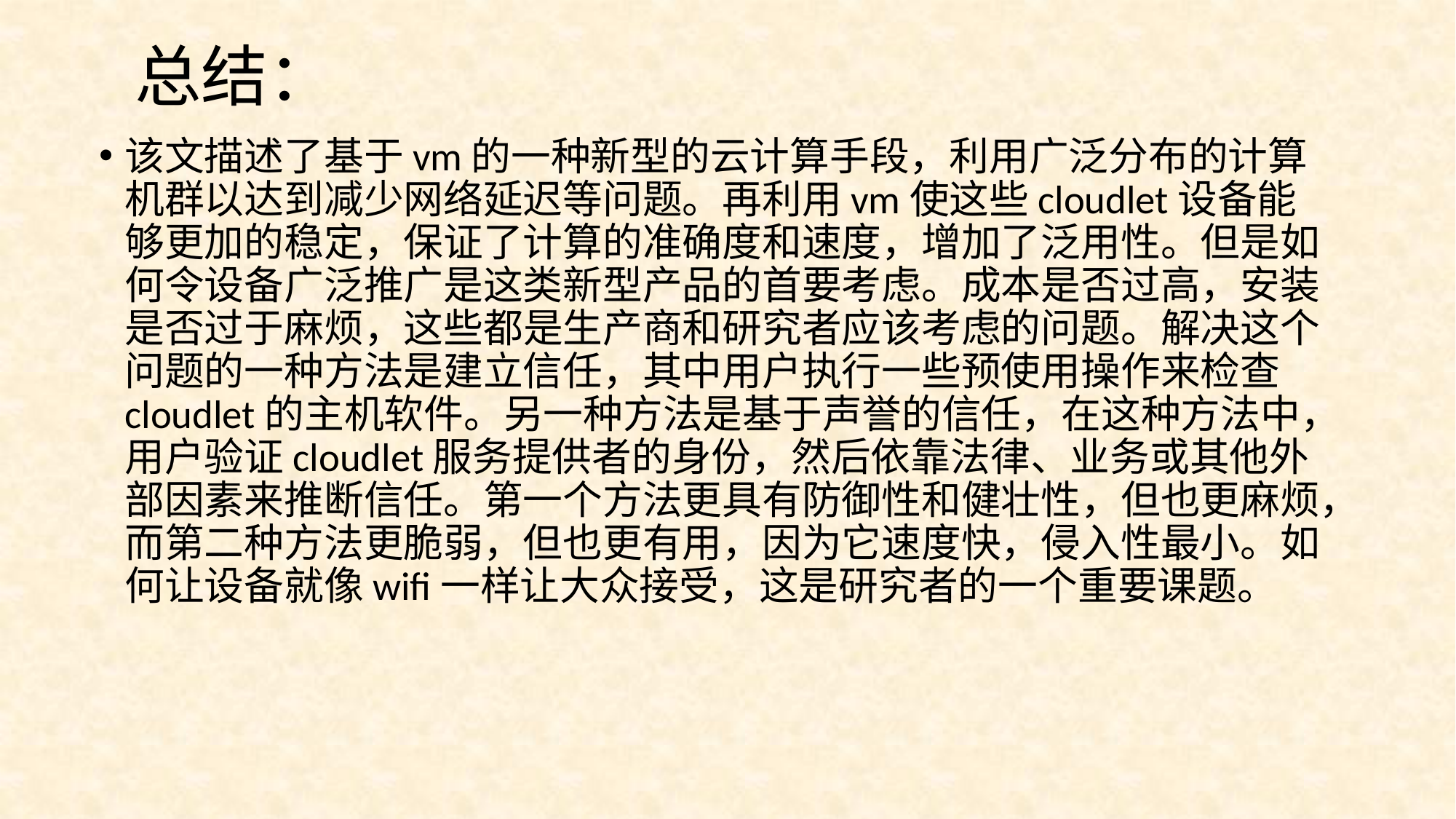

# 总结：
该文描述了基于vm的一种新型的云计算手段，利用广泛分布的计算机群以达到减少网络延迟等问题。再利用vm使这些cloudlet设备能够更加的稳定，保证了计算的准确度和速度，增加了泛用性。但是如何令设备广泛推广是这类新型产品的首要考虑。成本是否过高，安装是否过于麻烦，这些都是生产商和研究者应该考虑的问题。解决这个问题的一种方法是建立信任，其中用户执行一些预使用操作来检查cloudlet的主机软件。另一种方法是基于声誉的信任，在这种方法中，用户验证cloudlet服务提供者的身份，然后依靠法律、业务或其他外部因素来推断信任。第一个方法更具有防御性和健壮性，但也更麻烦，而第二种方法更脆弱，但也更有用，因为它速度快，侵入性最小。如何让设备就像wifi一样让大众接受，这是研究者的一个重要课题。